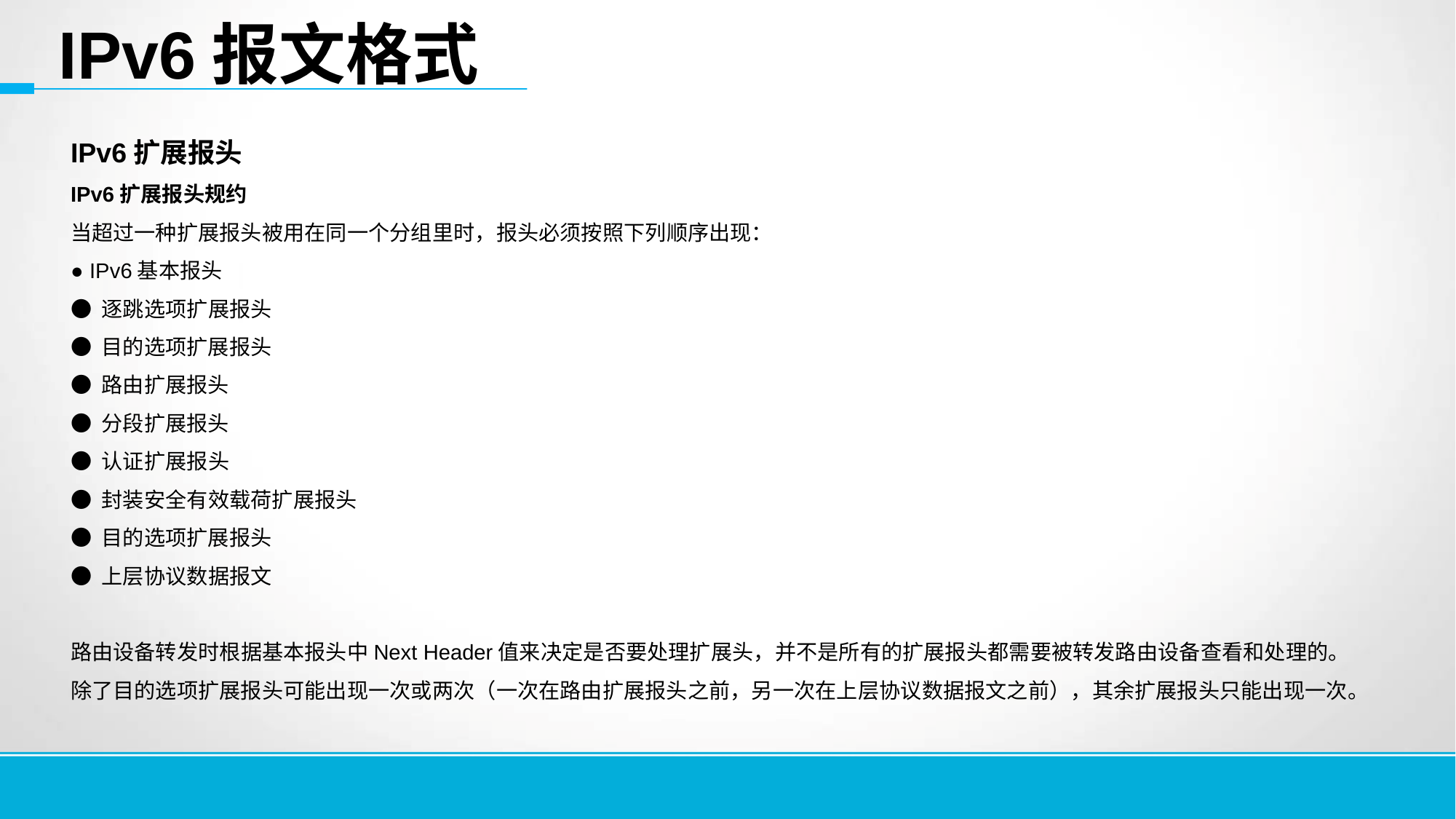

IPv6报文格式
IPv6扩展报头
IPv6扩展报头规约
当超过一种扩展报头被用在同一个分组里时，报头必须按照下列顺序出现：
● IPv6基本报头
● 逐跳选项扩展报头
● 目的选项扩展报头
● 路由扩展报头
● 分段扩展报头
● 认证扩展报头
● 封装安全有效载荷扩展报头
● 目的选项扩展报头
● 上层协议数据报文

路由设备转发时根据基本报头中Next Header值来决定是否要处理扩展头，并不是所有的扩展报头都需要被转发路由设备查看和处理的。
除了目的选项扩展报头可能出现一次或两次（一次在路由扩展报头之前，另一次在上层协议数据报文之前），其余扩展报头只能出现一次。